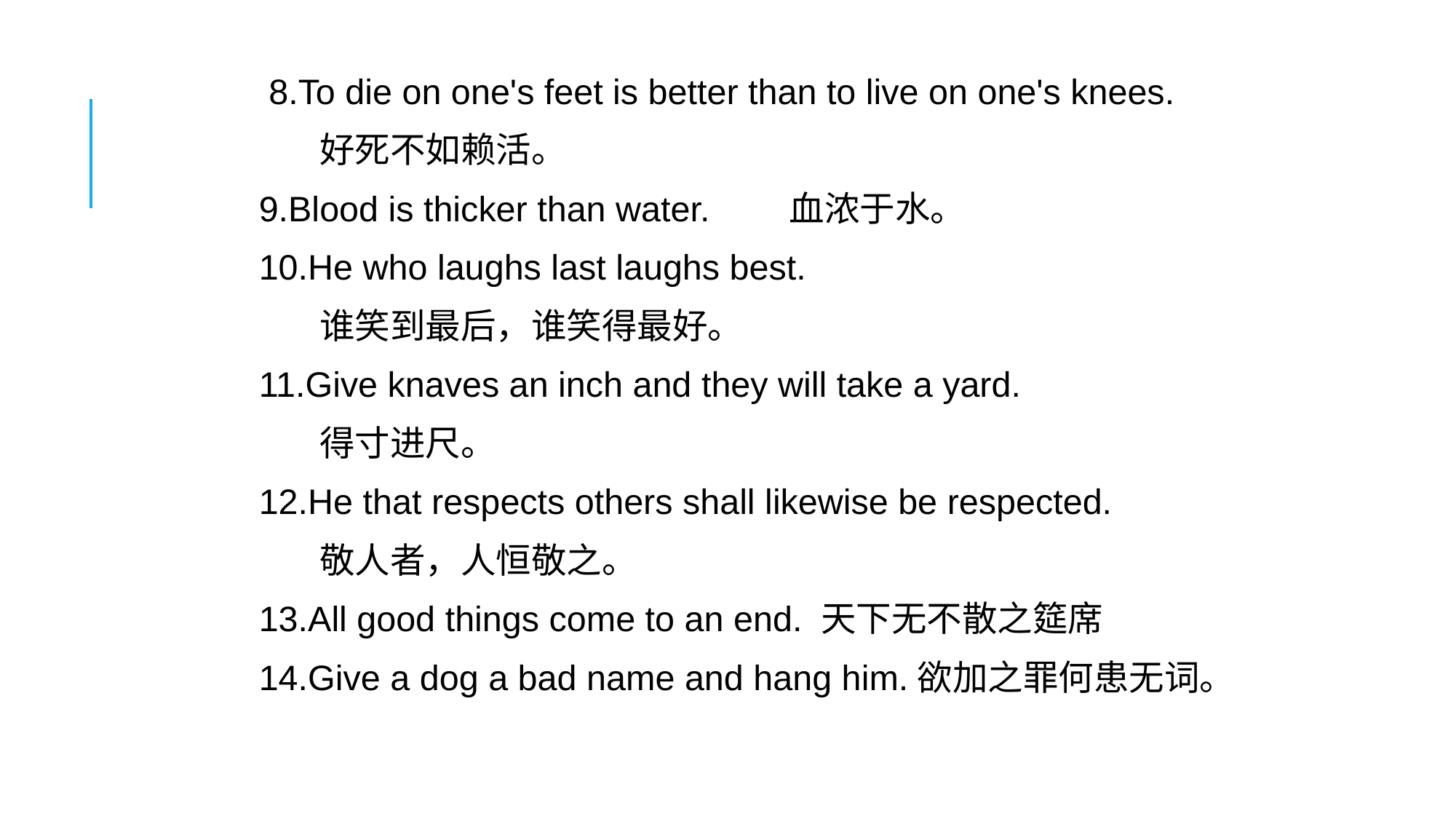

8.To die on one's feet is better than to live on one's knees.
　　好死不如赖活。
 9.Blood is thicker than water.　　血浓于水。
 10.He who laughs last laughs best.
　　谁笑到最后，谁笑得最好。
 11.Give knaves an inch and they will take a yard.
　　得寸进尺。
 12.He that respects others shall likewise be respected.
　　敬人者，人恒敬之。
 13.All good things come to an end. 天下无不散之筵席
 14.Give a dog a bad name and hang him.欲加之罪何患无词。

#